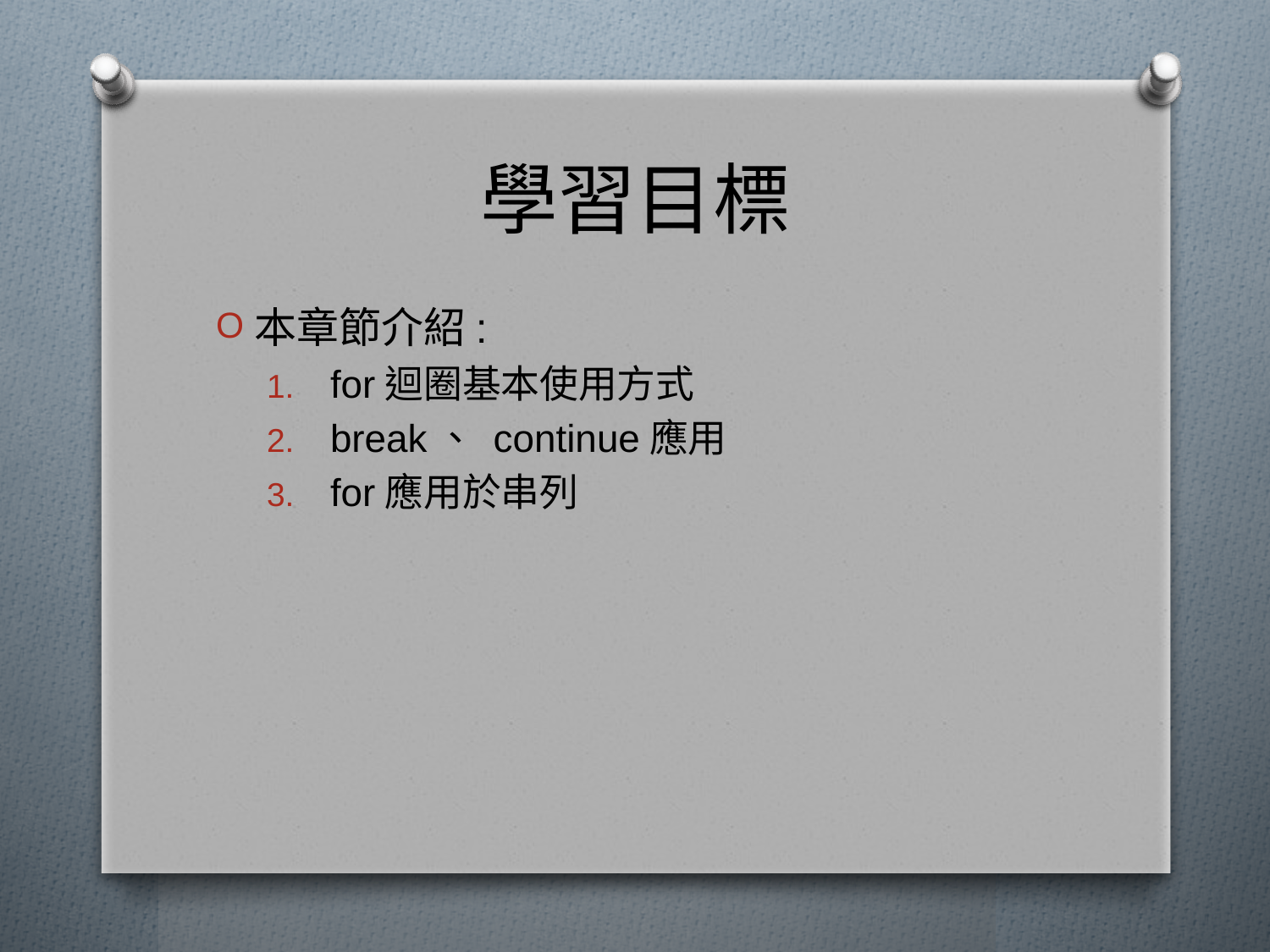

# 學習目標
本章節介紹:
for迴圈基本使用方式
break、 continue應用
for應用於串列